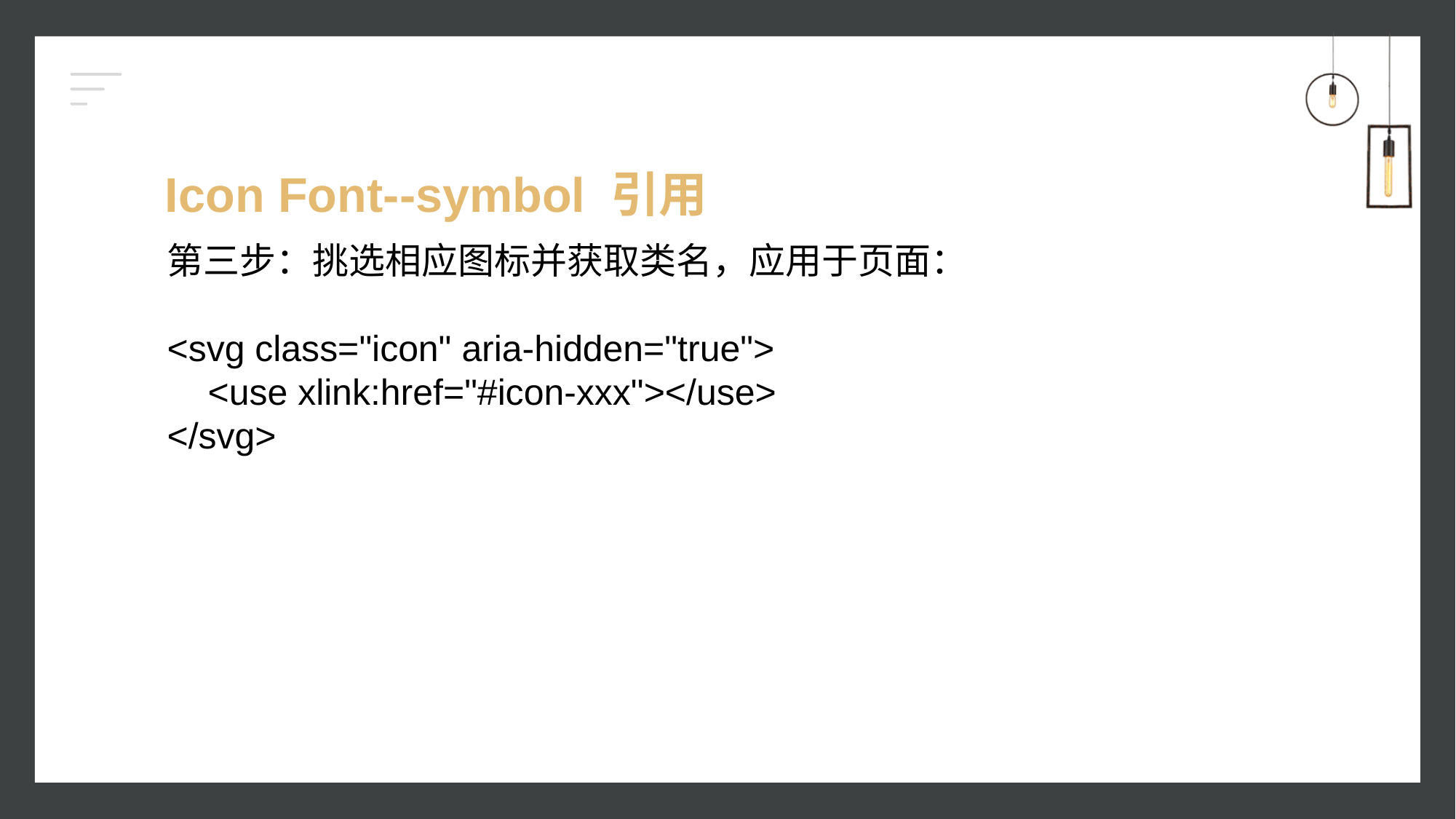

# Icon Font--symbol 引用
第三步：挑选相应图标并获取类名，应用于页面：

<svg class="icon" aria-hidden="true">
    <use xlink:href="#icon-xxx"></use>
</svg>

第一步：拷贝项目下面生成的symbol代码：
//at.alicdn.com/t/font_8d5l8fzk5b87iudi.js

第二步：加入通用css代码（引入一次就行）：
<style type="text/css">
    .icon {
       width: 1em; height: 1em;
       vertical-align: -0.15em;
       fill: currentColor;
       overflow: hidden;
    }
</style>
这是一种全新的使用方式，应该说这才是未来的主流，也是平台目前推荐的用法。 这种用法其实是做了一个svg的集合，与上面两种相比具有如下特点：

支持多色图标了，不再受单色限制。
通过一些技巧，支持像字体那样，通过 font-size,color 来调整样式。
兼容性较差，支持 ie9+,及现代浏览器。
浏览器渲染 svg 的性能一般，还不如 png。